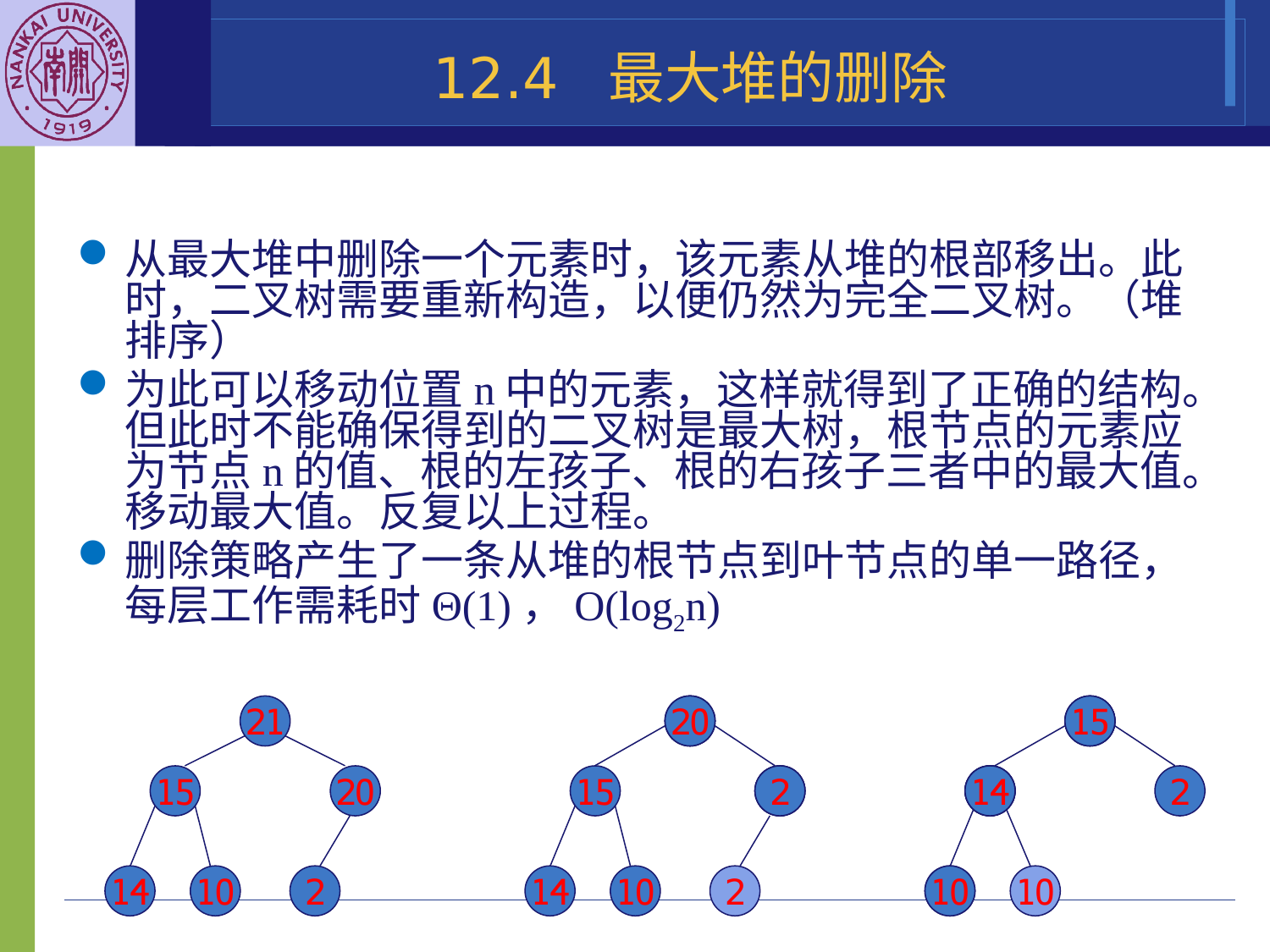

12.4  最大堆的删除
31

从最大堆中删除一个元素时，该元素从堆的根部移出。此时，二叉树需要重新构造，以便仍然为完全二叉树。（堆排序）
为此可以移动位置n中的元素，这样就得到了正确的结构。但此时不能确保得到的二叉树是最大树，根节点的元素应为节点n的值、根的左孩子、根的右孩子三者中的最大值。移动最大值。反复以上过程。
删除策略产生了一条从堆的根节点到叶节点的单一路径，每层工作需耗时Θ(1)，O(log2n)
21

2
20

10
15

15
20
15

20
2

15
10
14
2

14
10
2
14
10
2
14
10
10